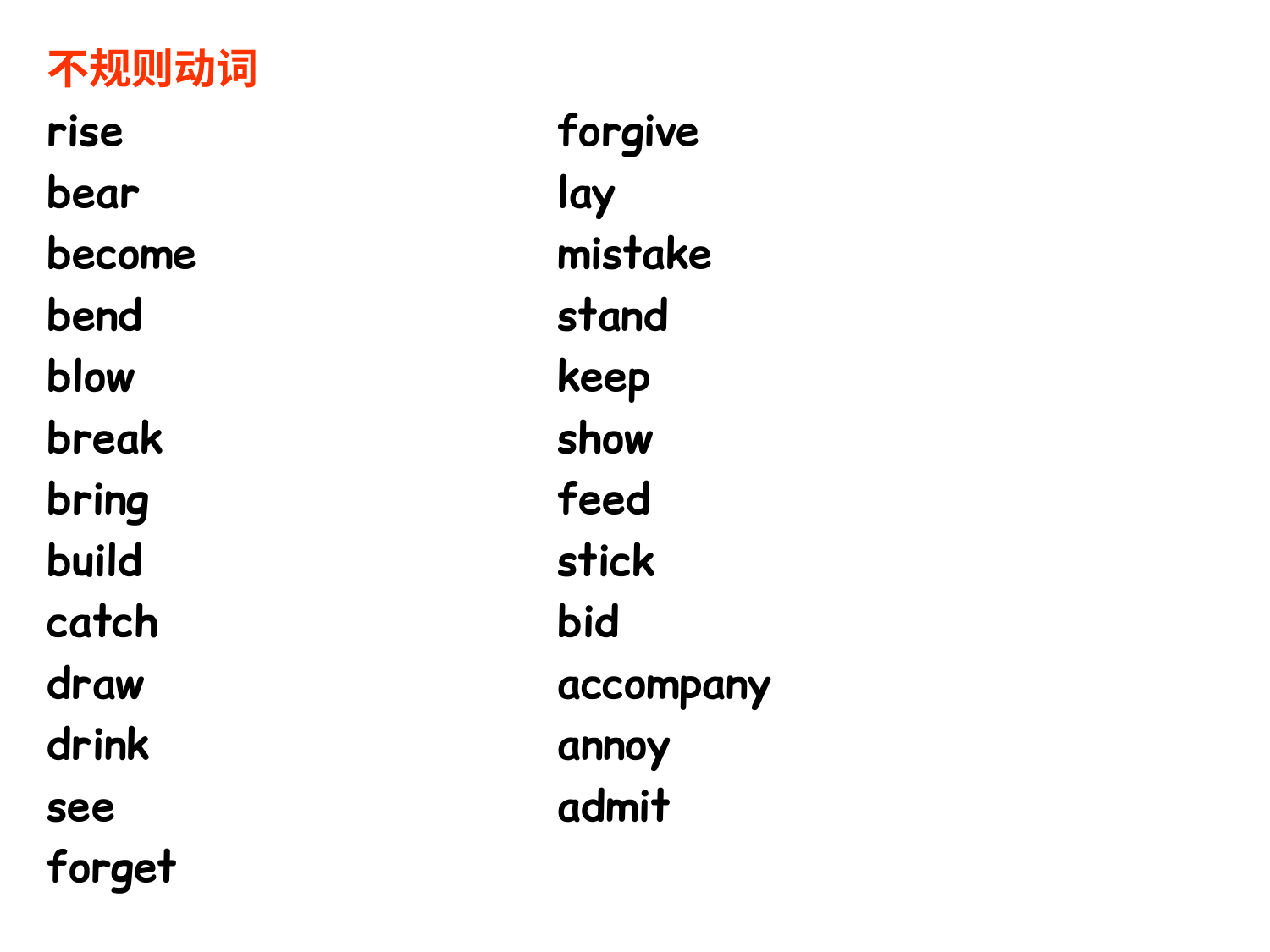

不规则动词
rise
bear
become
bend
blow
break
bring
build
catch
draw
drink
see
forget

forgive
lay
mistake
stand
keep
show
feed
stick
bid
accompany
annoy
admit